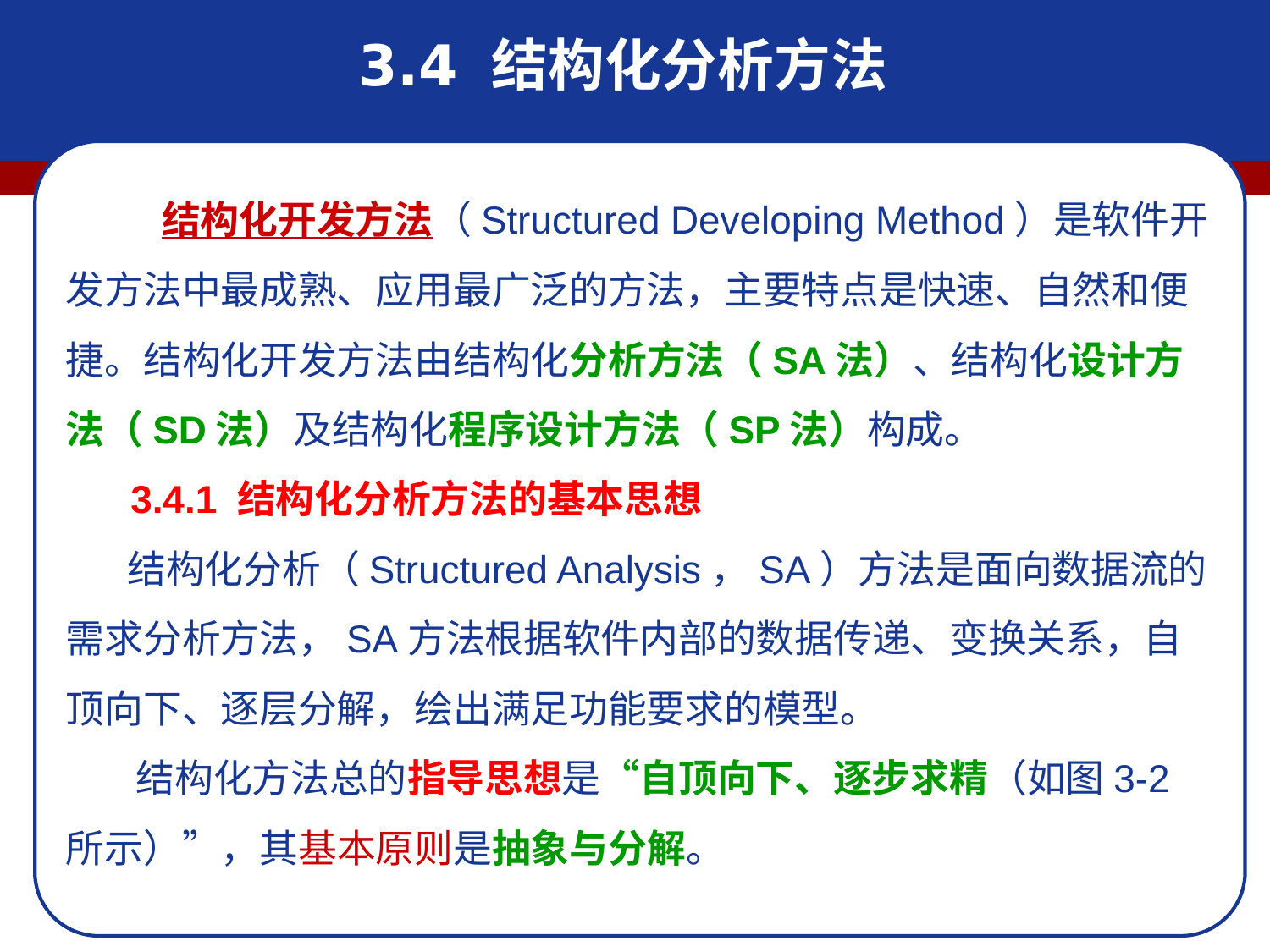

3.4 结构化分析方法

         结构化开发方法（Structured Developing Method）是软件开发方法中最成熟、应用最广泛的方法，主要特点是快速、自然和便捷。结构化开发方法由结构化分析方法（SA法）、结构化设计方法（SD法）及结构化程序设计方法（SP法）构成。
      3.4.1 结构化分析方法的基本思想
      结构化分析（Structured Analysis，SA）方法是面向数据流的需求分析方法，SA方法根据软件内部的数据传递、变换关系，自顶向下、逐层分解，绘出满足功能要求的模型。
       结构化方法总的指导思想是“自顶向下、逐步求精（如图3-2所示）”，其基本原则是抽象与分解。